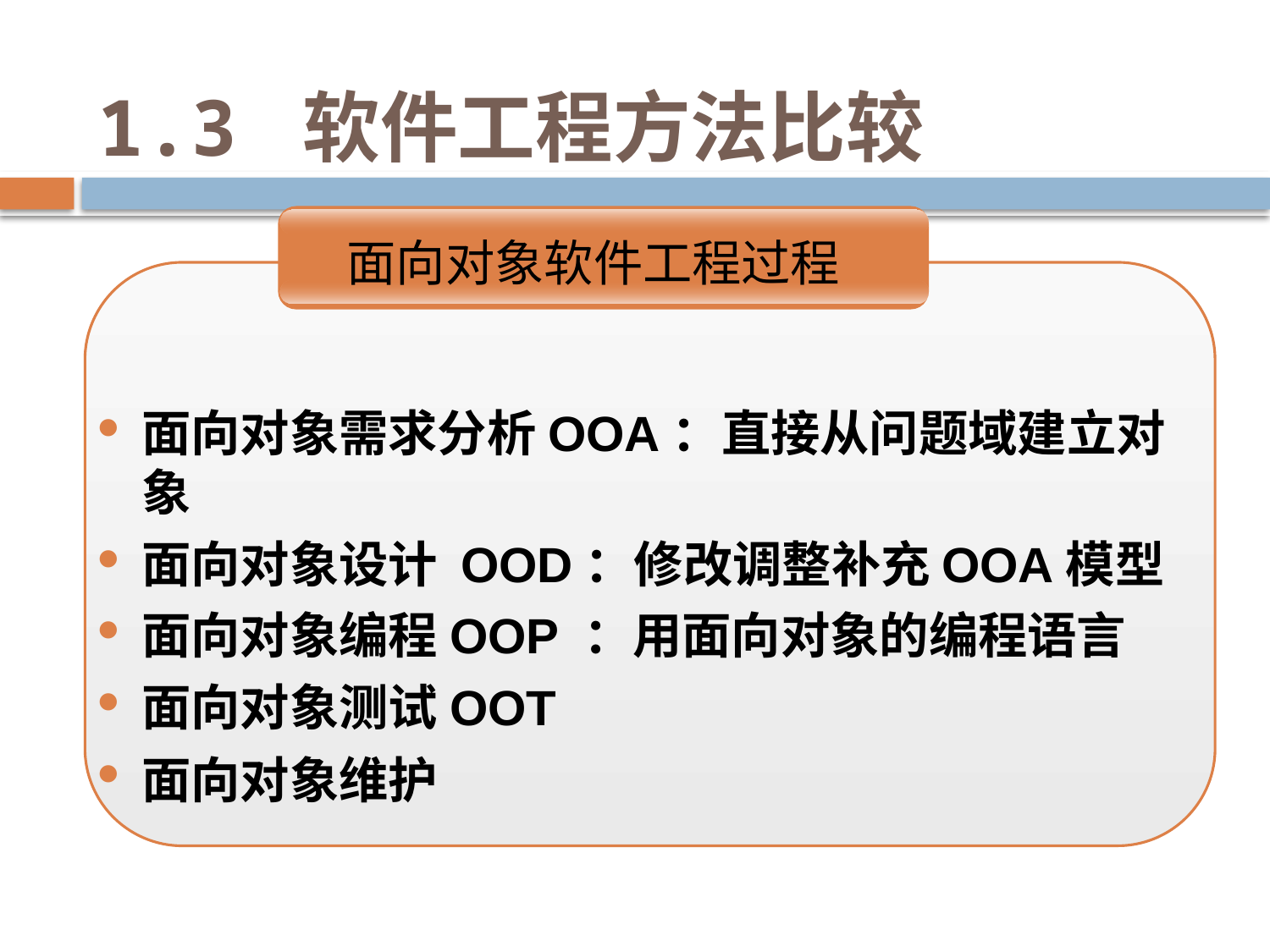

# 1.3 软件工程方法比较
25

面向对象软件工程过程

面向对象需求分析OOA：直接从问题域建立对象
面向对象设计 OOD：修改调整补充OOA模型
面向对象编程OOP ：用面向对象的编程语言
面向对象测试OOT
面向对象维护